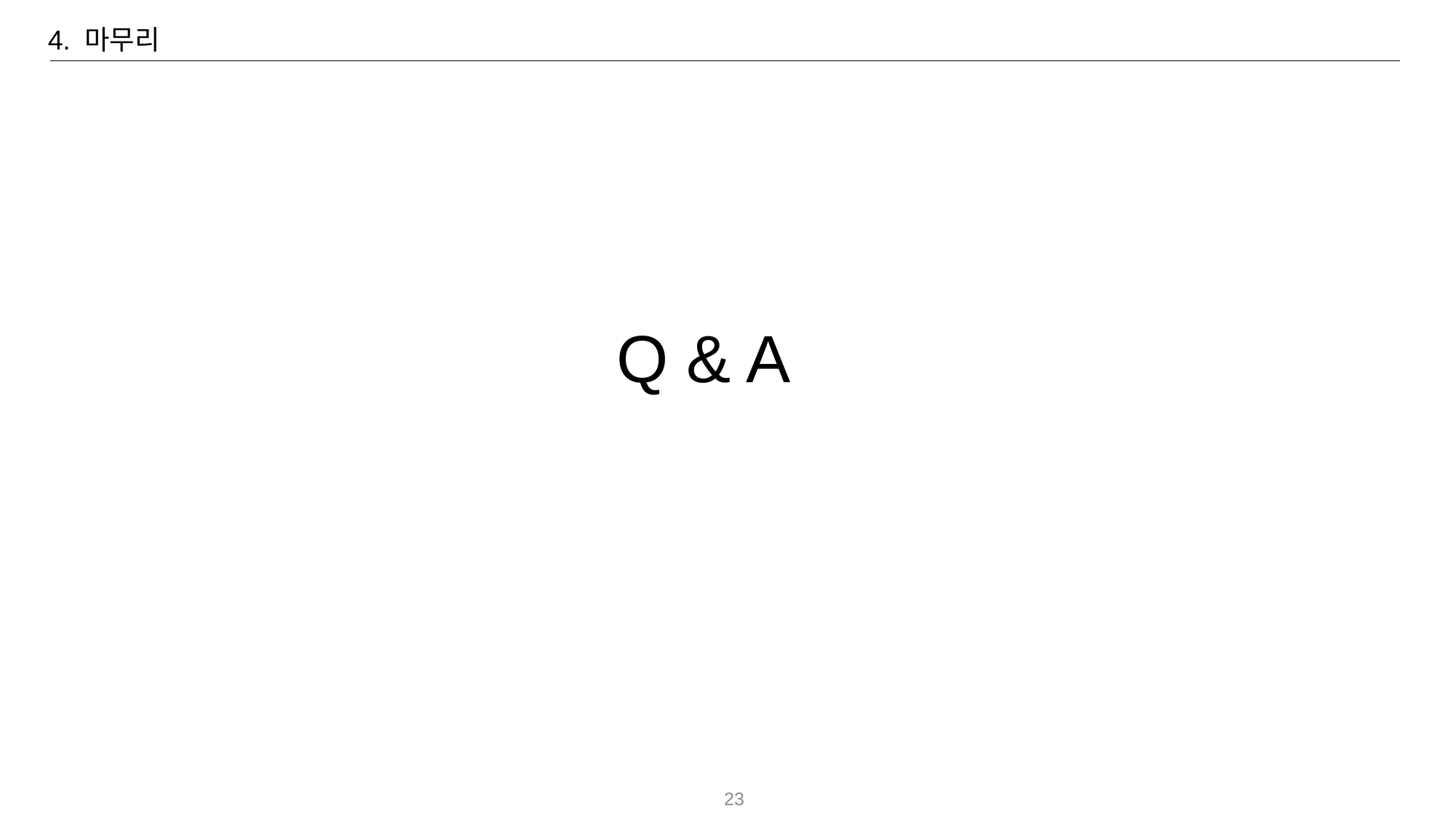

# 4. 마무리
 Q & A
23